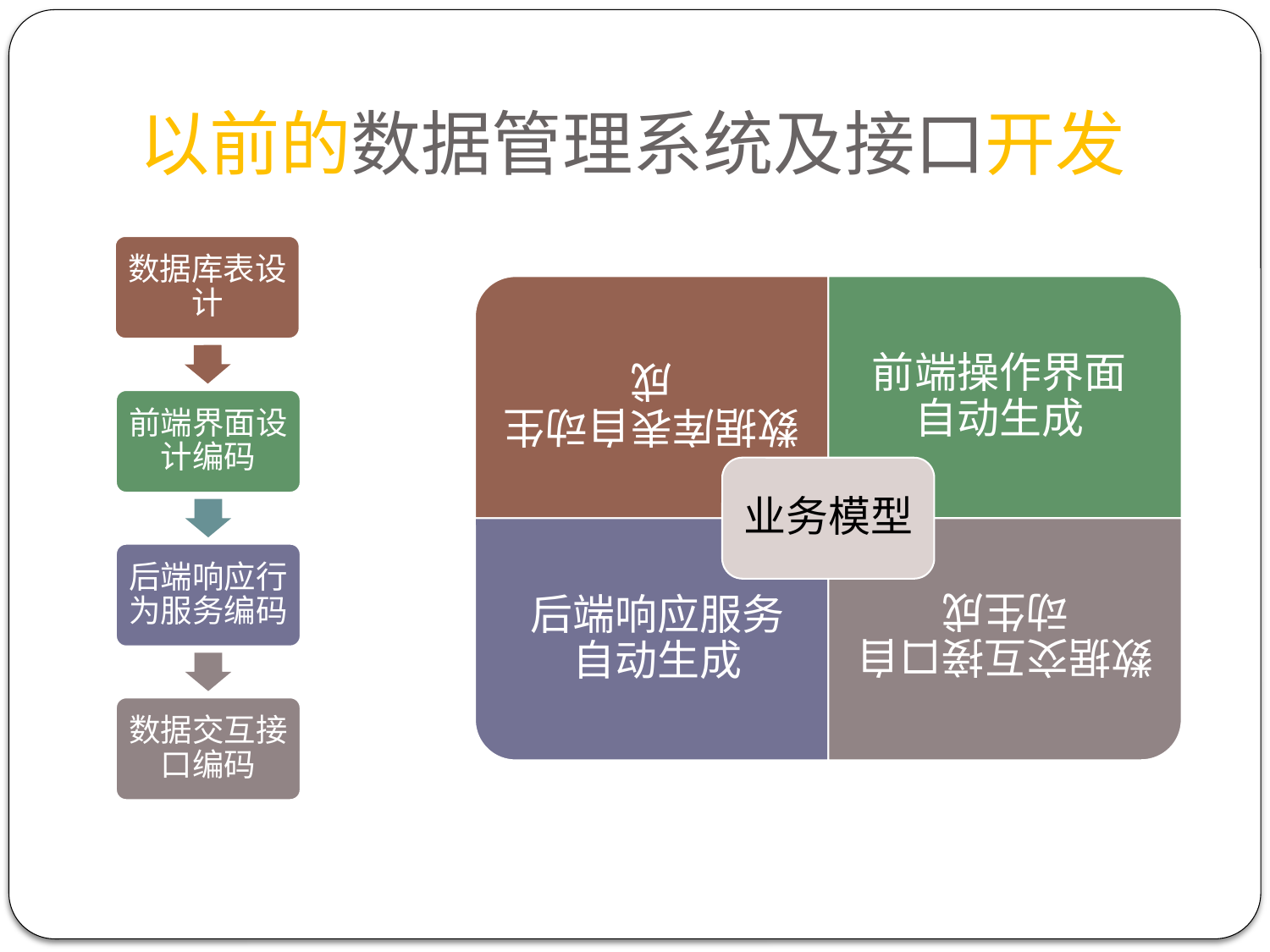

# 以前的数据管理系统及接口开发
数据库表设计

前端界面设计编码

后端响应行为服务编码

数据交互接口编码
数据库表自动生成
前端操作界面自动生成
后端响应服务自动生成
数据交互接口自动生成
业务模型